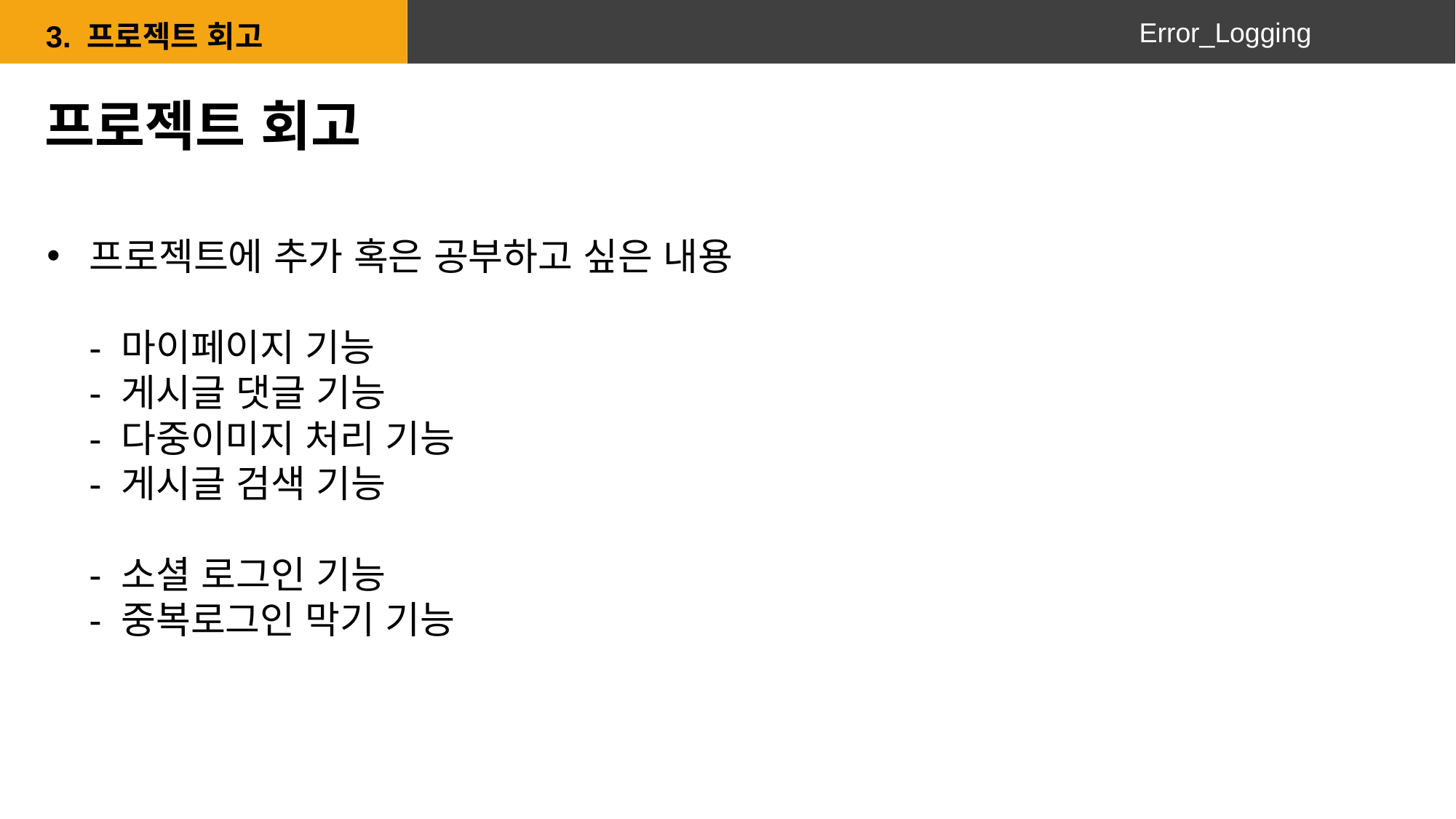

Error_Logging
3. 프로젝트 회고
프로젝트 회고
프로젝트에 추가 혹은 공부하고 싶은 내용

    - 마이페이지 기능
    - 게시글 댓글 기능
    - 다중이미지 처리 기능
    - 게시글 검색 기능

    - 소셜 로그인 기능
    - 중복로그인 막기 기능